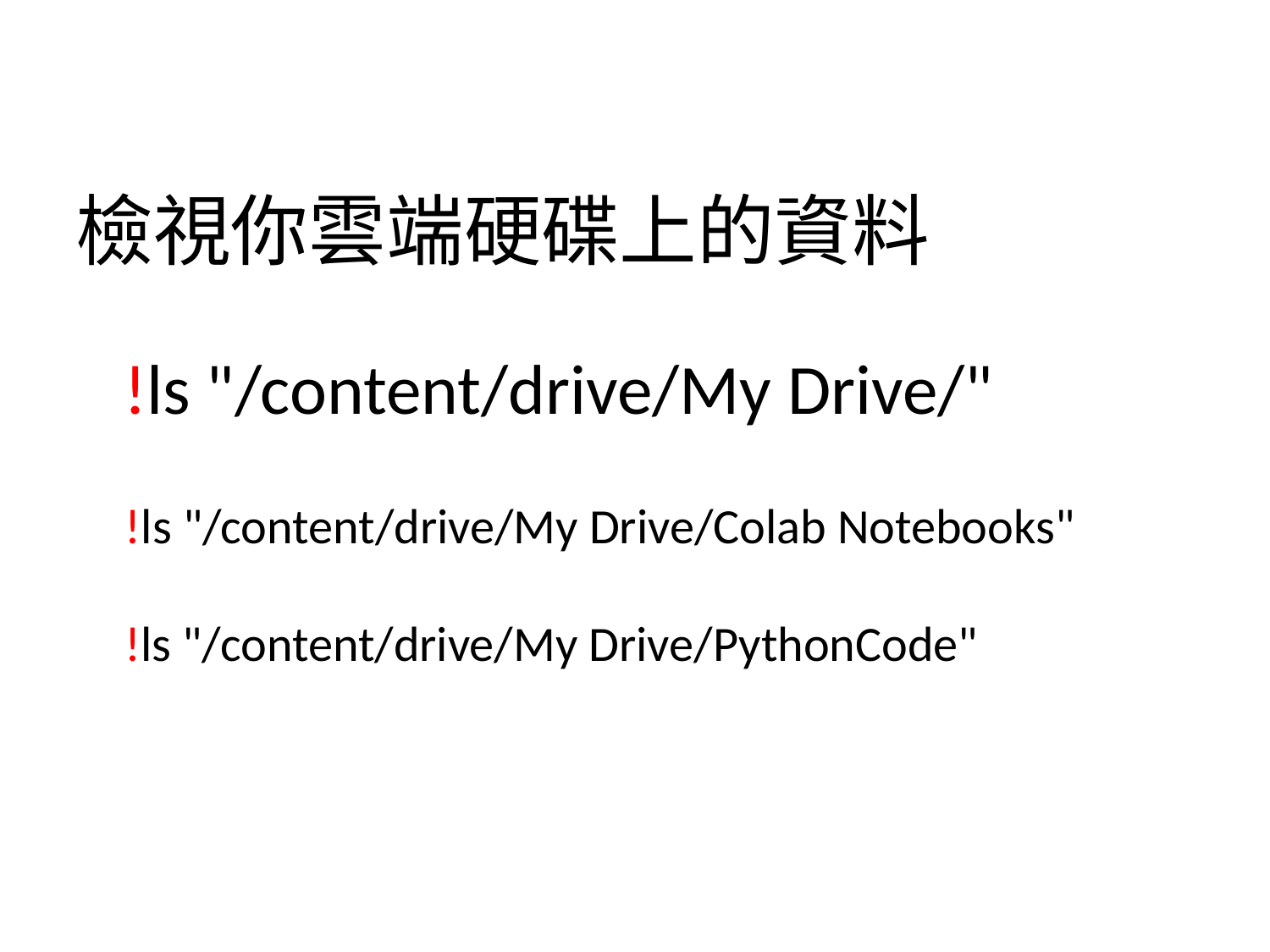

# 檢視你雲端硬碟上的資料
!ls "/content/drive/My Drive/"
!ls "/content/drive/My Drive/Colab Notebooks"
!ls "/content/drive/My Drive/PythonCode"